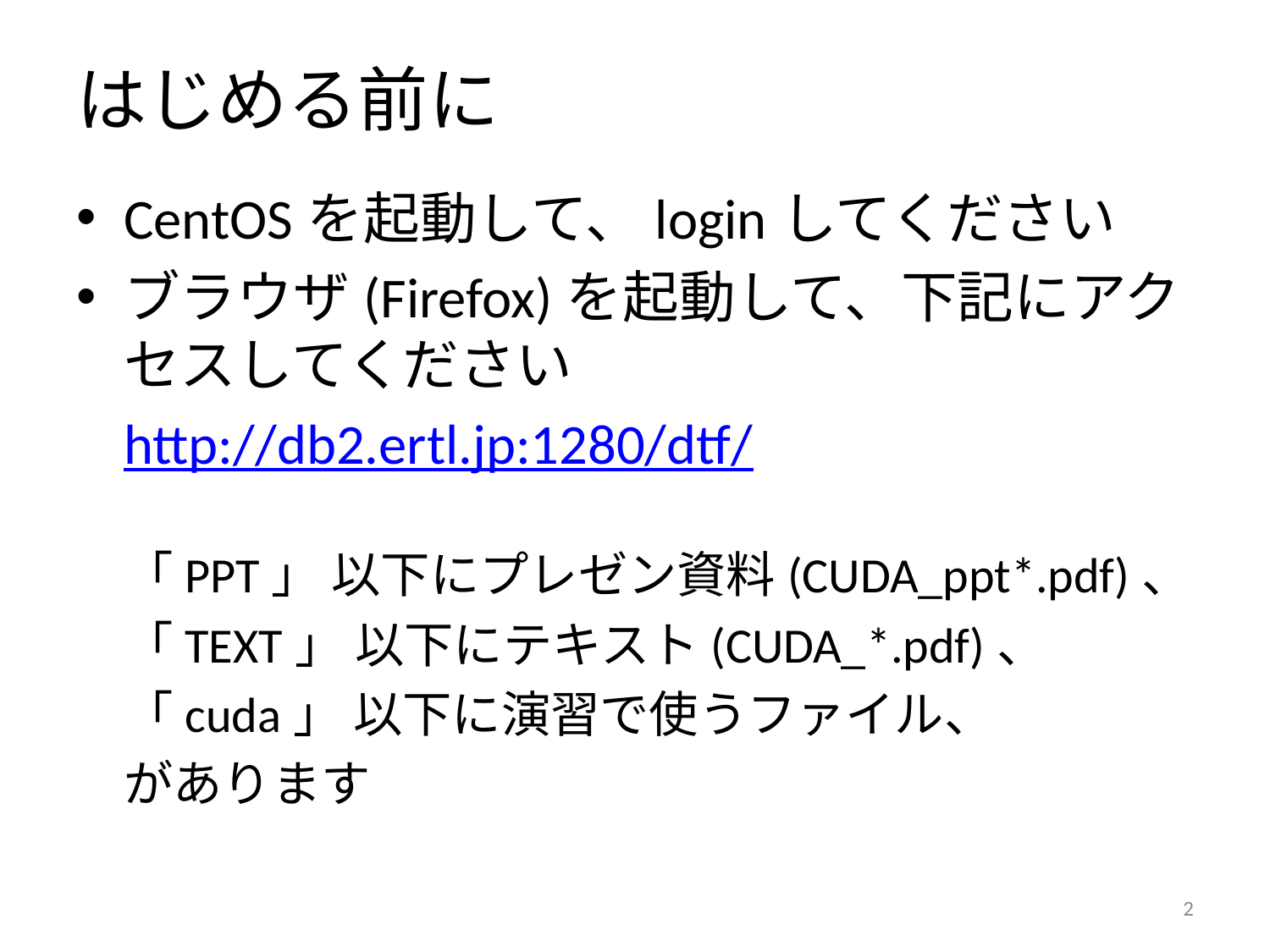

# はじめる前に
CentOSを起動して、loginしてください
ブラウザ(Firefox)を起動して、下記にアクセスしてください
	http://db2.ertl.jp:1280/dtf/

	「PPT」 以下にプレゼン資料(CUDA_ppt*.pdf)、
	「TEXT」 以下にテキスト(CUDA_*.pdf)、
	「cuda」 以下に演習で使うファイル、
	があります
2